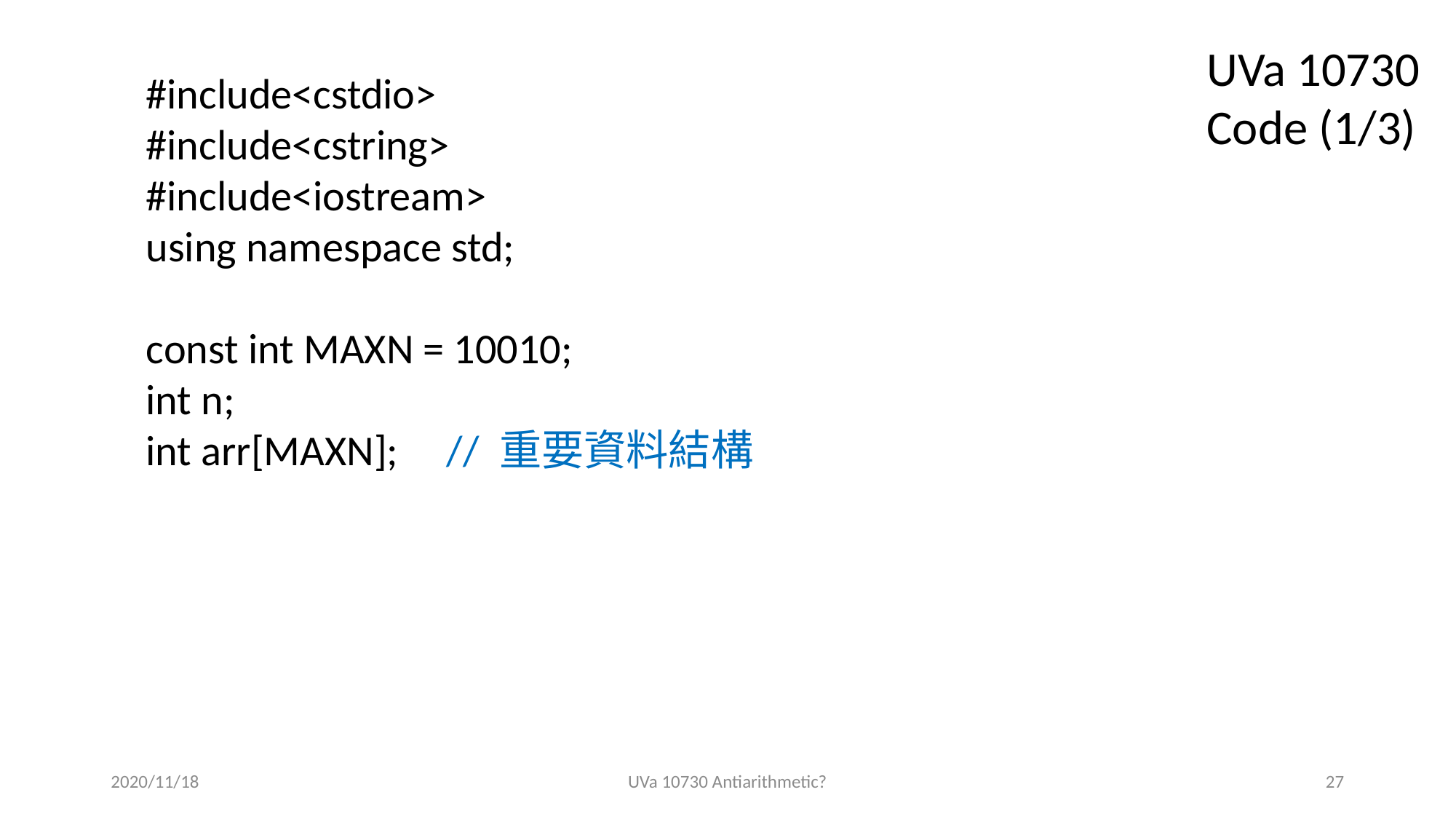

UVa 10730 Code (1/3)
#include<cstdio>
#include<cstring>
#include<iostream>
using namespace std;

const int MAXN = 10010;
int n;
int arr[MAXN];     // 重要資料結構

2020/11/18
UVa 10730 Antiarithmetic?
27